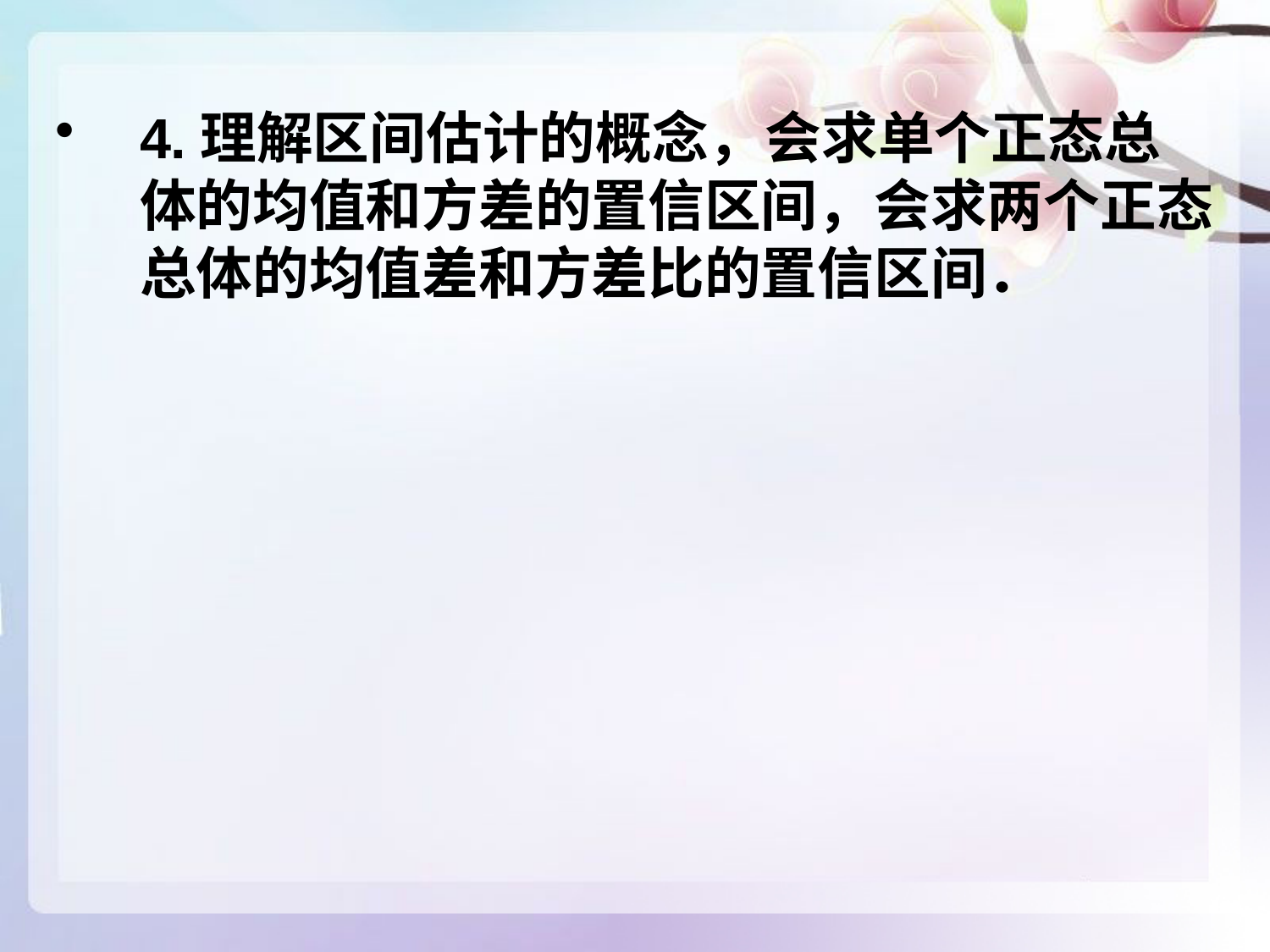

4.理解区间估计的概念，会求单个正态总体的均值和方差的置信区间，会求两个正态总体的均值差和方差比的置信区间．